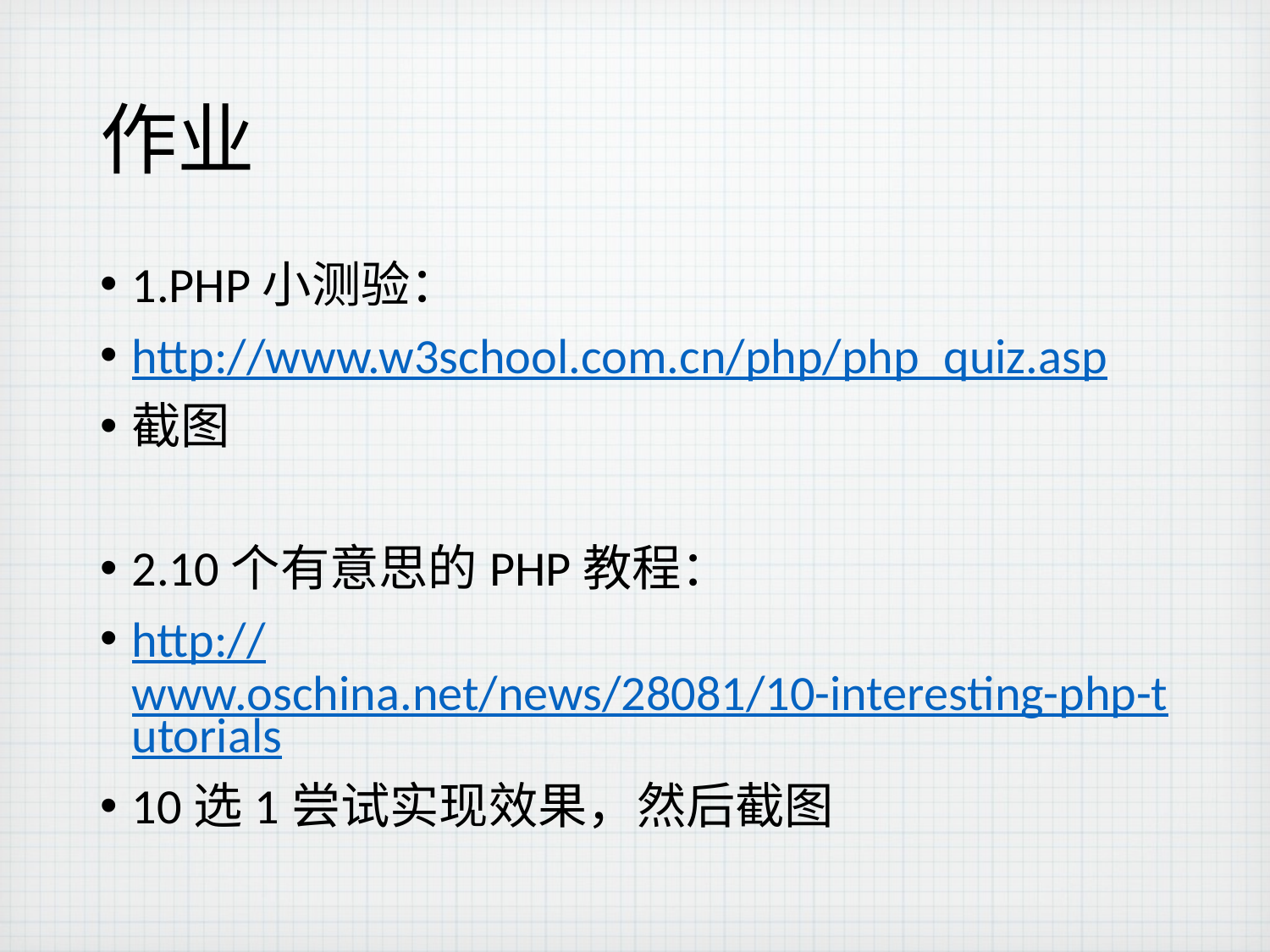

# 作业
1.PHP小测验：
http://www.w3school.com.cn/php/php_quiz.asp
截图

2.10个有意思的PHP教程：
http://www.oschina.net/news/28081/10-interesting-php-tutorials
10选1尝试实现效果，然后截图